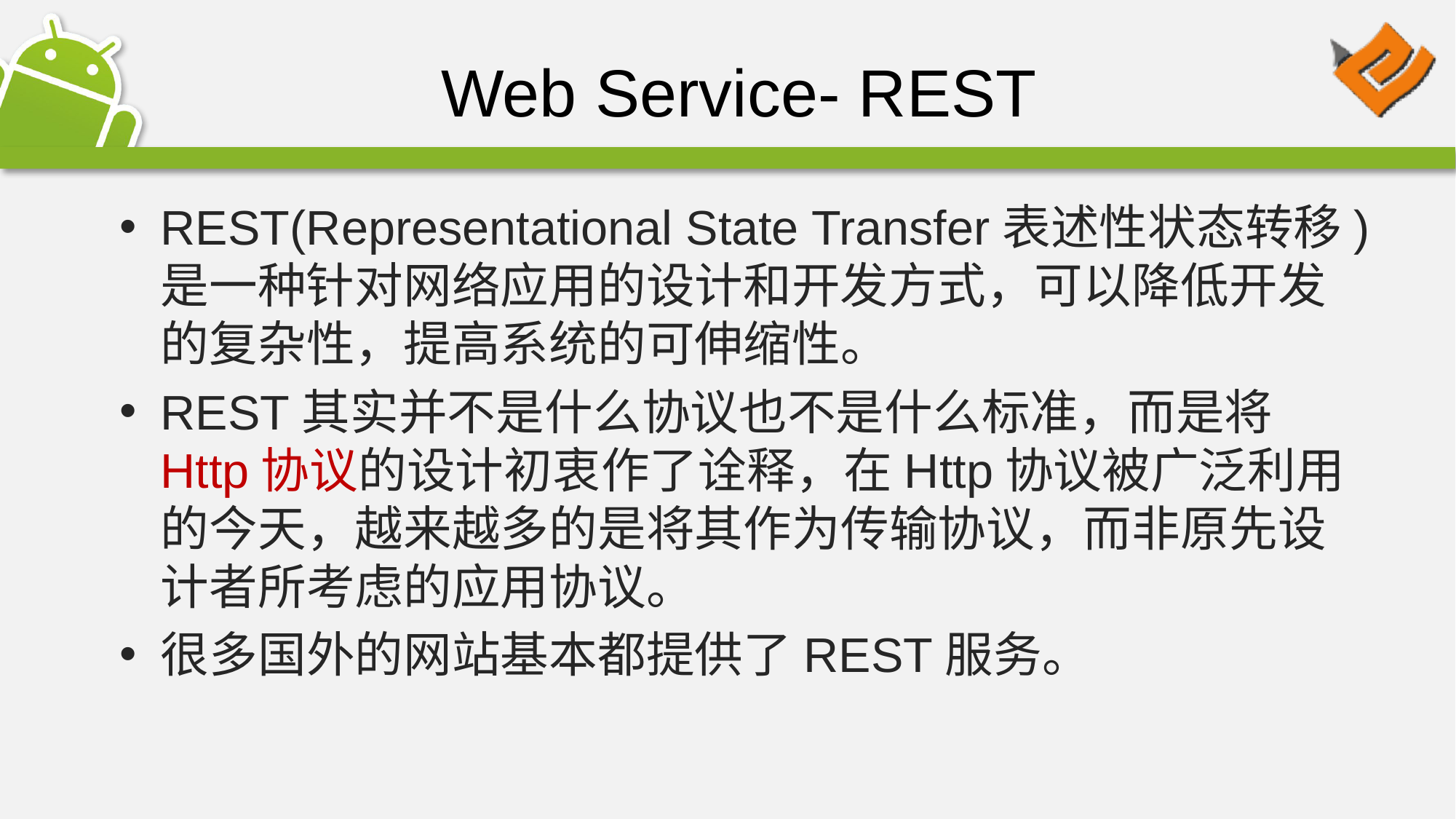

# Web Service- REST
REST(Representational State Transfer表述性状态转移)是一种针对网络应用的设计和开发方式，可以降低开发的复杂性，提高系统的可伸缩性。
REST其实并不是什么协议也不是什么标准，而是将Http协议的设计初衷作了诠释，在Http协议被广泛利用的今天，越来越多的是将其作为传输协议，而非原先设计者所考虑的应用协议。
很多国外的网站基本都提供了REST服务。